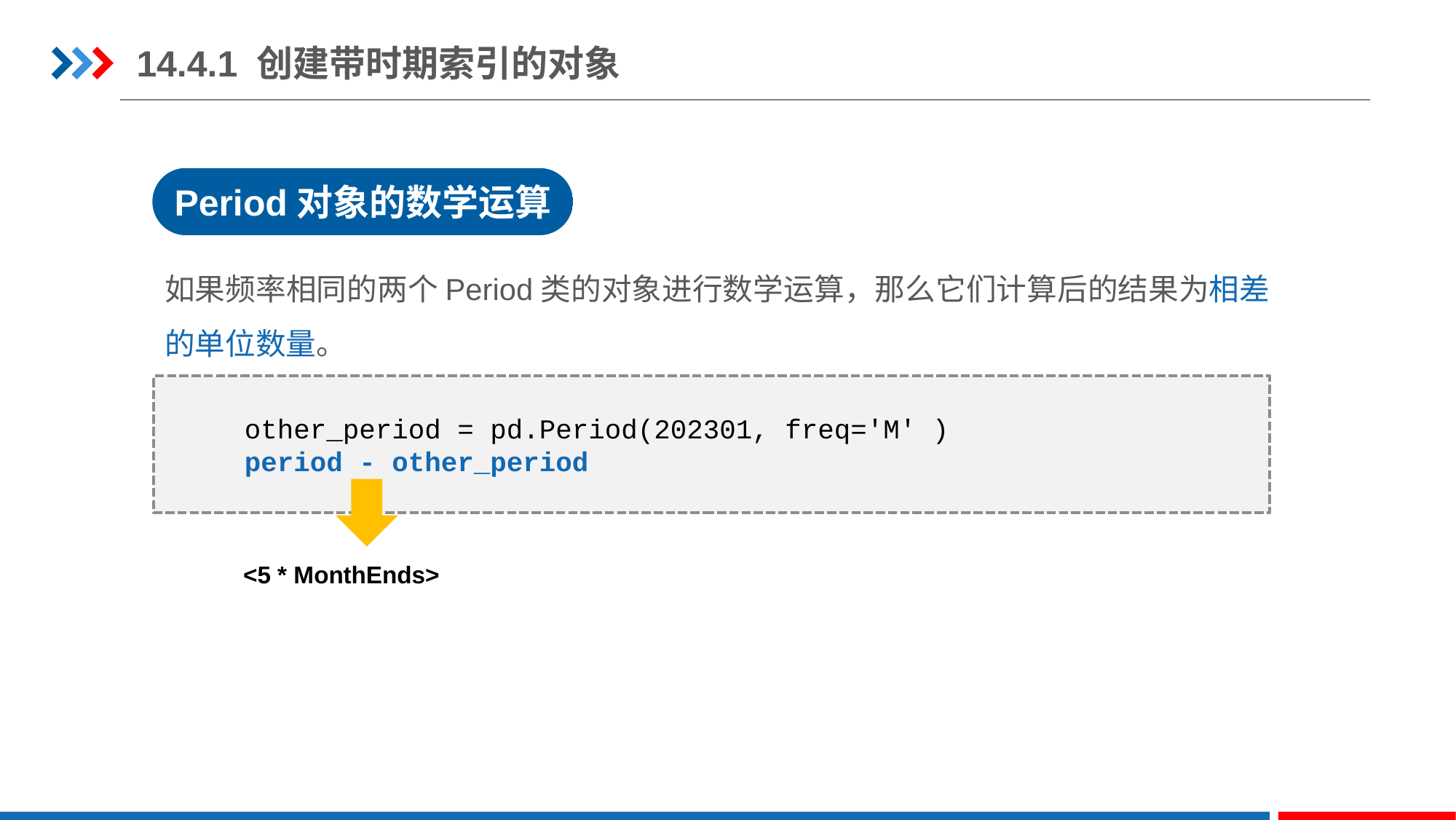

14.4.1 创建带时期索引的对象
Period对象的数学运算
如果频率相同的两个Period类的对象进行数学运算，那么它们计算后的结果为相差的单位数量。

other_period = pd.Period(202301, freq='M' )
period - other_period

<5 * MonthEnds>